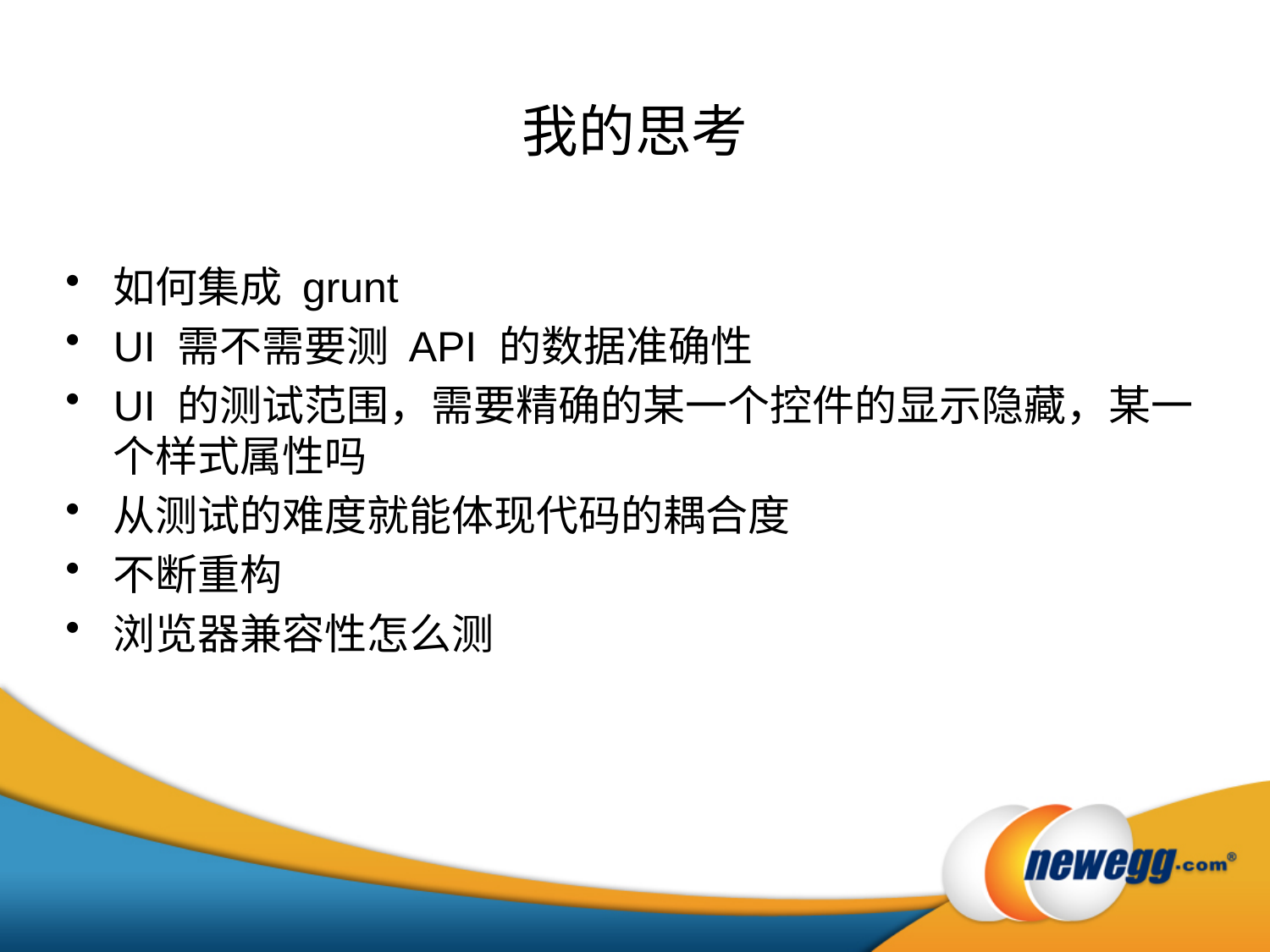

# 我的思考
如何集成 grunt
UI 需不需要测 API 的数据准确性
UI 的测试范围，需要精确的某一个控件的显示隐藏，某一个样式属性吗
从测试的难度就能体现代码的耦合度
不断重构
浏览器兼容性怎么测